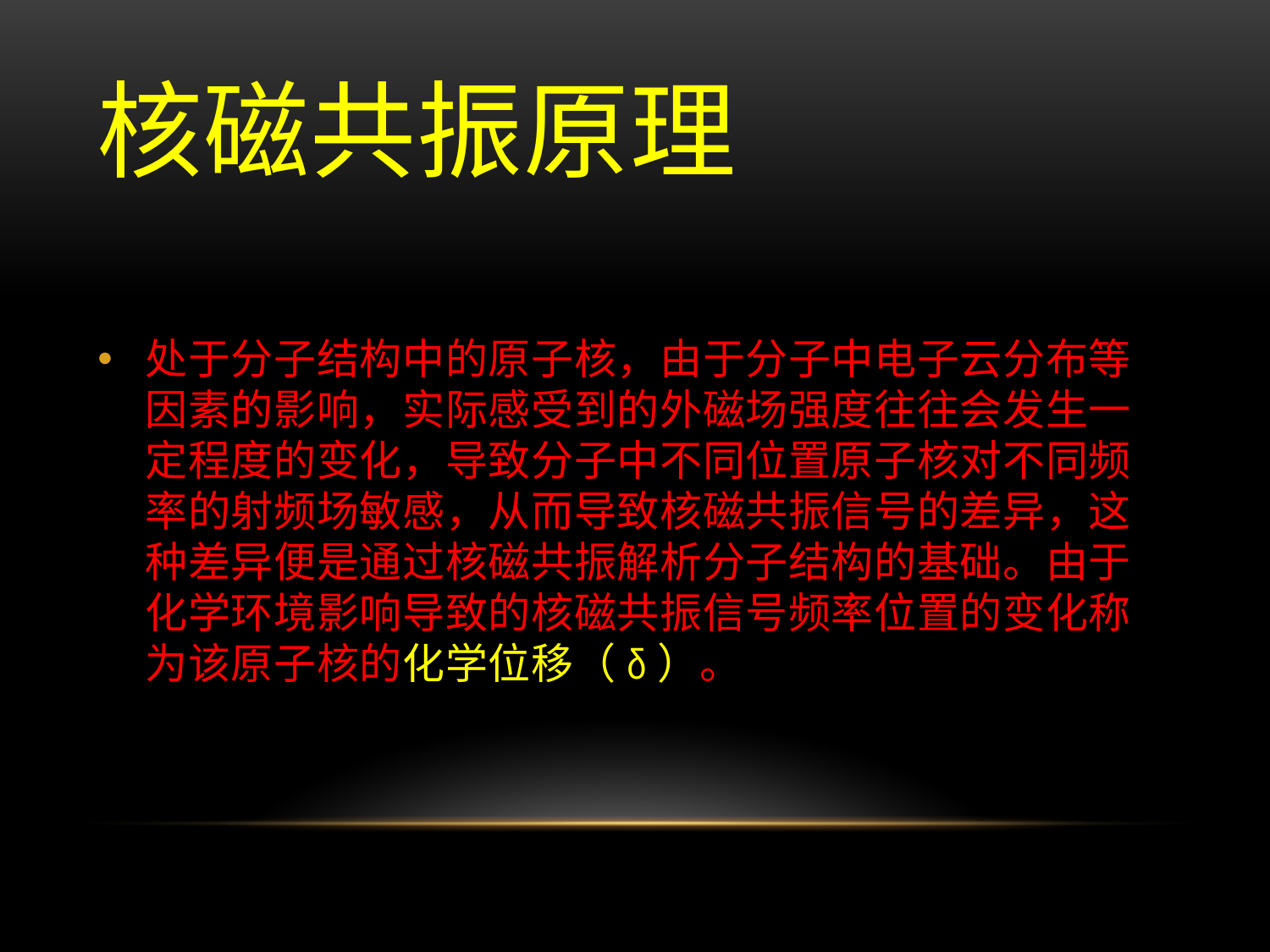

# 核磁共振原理
处于分子结构中的原子核，由于分子中电子云分布等因素的影响，实际感受到的外磁场强度往往会发生一定程度的变化，导致分子中不同位置原子核对不同频率的射频场敏感，从而导致核磁共振信号的差异，这种差异便是通过核磁共振解析分子结构的基础。由于化学环境影响导致的核磁共振信号频率位置的变化称为该原子核的化学位移（δ）。